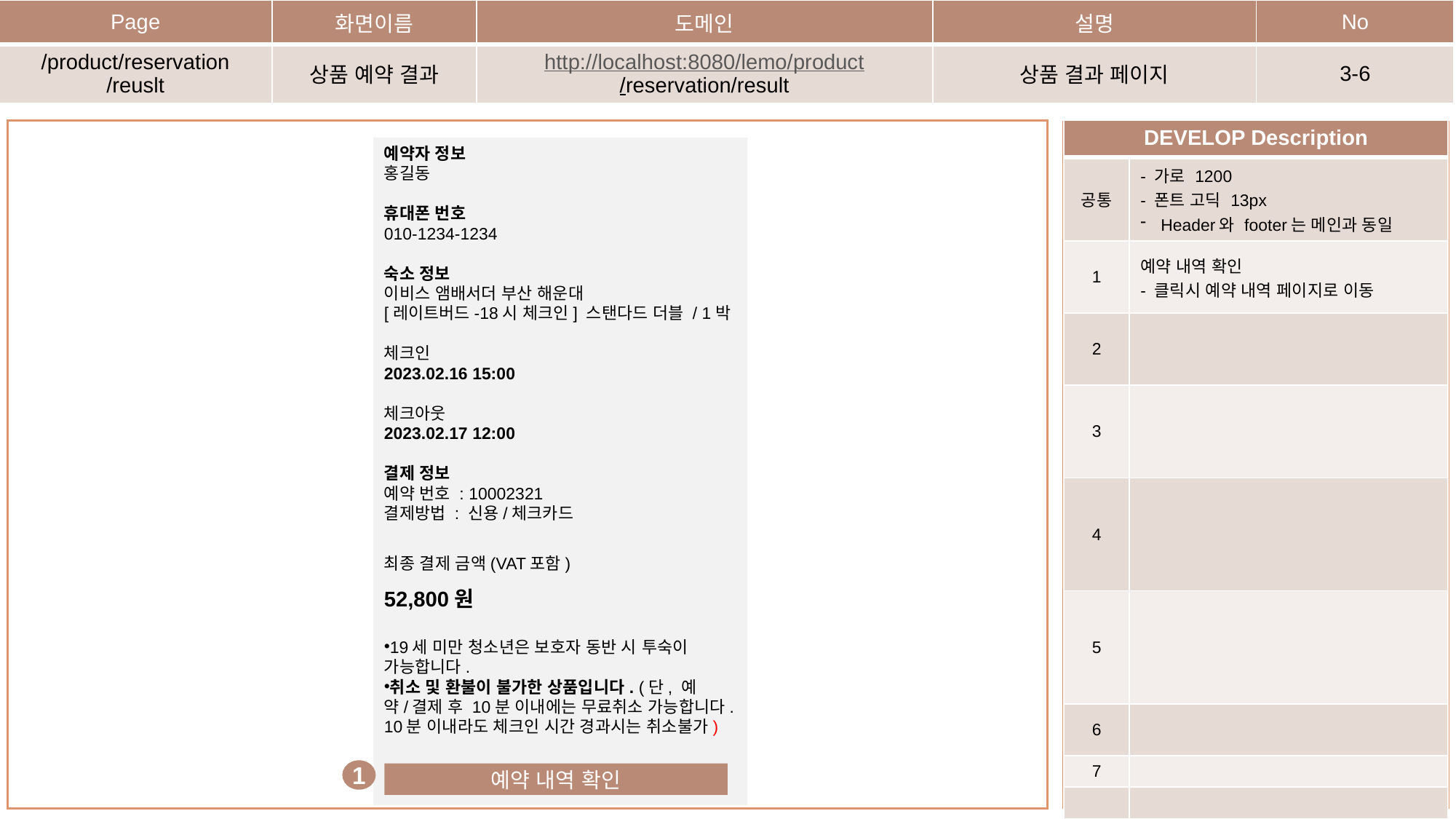

| Page | 화면이름 | 도메인 | 설명 | No |
| --- | --- | --- | --- | --- |
| /product/reservation /reuslt | 상품 예약 결과 | http://localhost:8080/lemo/product /reservation/result | 상품 결과 페이지 | 3-6 |
| DEVELOP Description |  |
| --- | --- |
| 공통 | - 가로 1200 - 폰트 고딕 13px Header와 footer는 메인과 동일 |
| 1 | 예약 내역 확인 - 클릭시 예약 내역 페이지로 이동 |
| 2 |  |
| 3 |  |
| 4 |  |
| 5 |  |
| 6 |  |
| 7 |  |
|  |  |

예약 결과
예약자 정보
홍길동

휴대폰 번호
010-1234-1234

숙소 정보
이비스 앰배서더 부산 해운대
[레이트버드-18시 체크인] 스탠다드 더블 / 1박

체크인
2023.02.16 15:00

체크아웃
2023.02.17 12:00

결제 정보
예약 번호 : 10002321
결제방법 : 신용/체크카드

최종 결제 금액(VAT포함)
52,800원

19세 미만 청소년은 보호자 동반 시 투숙이 가능합니다.
취소 및 환불이 불가한 상품입니다. (단, 예약/결제 후 10분 이내에는 무료취소 가능합니다. 10분 이내라도 체크인 시간 경과시는 취소불가)

1

예약 내역 확인